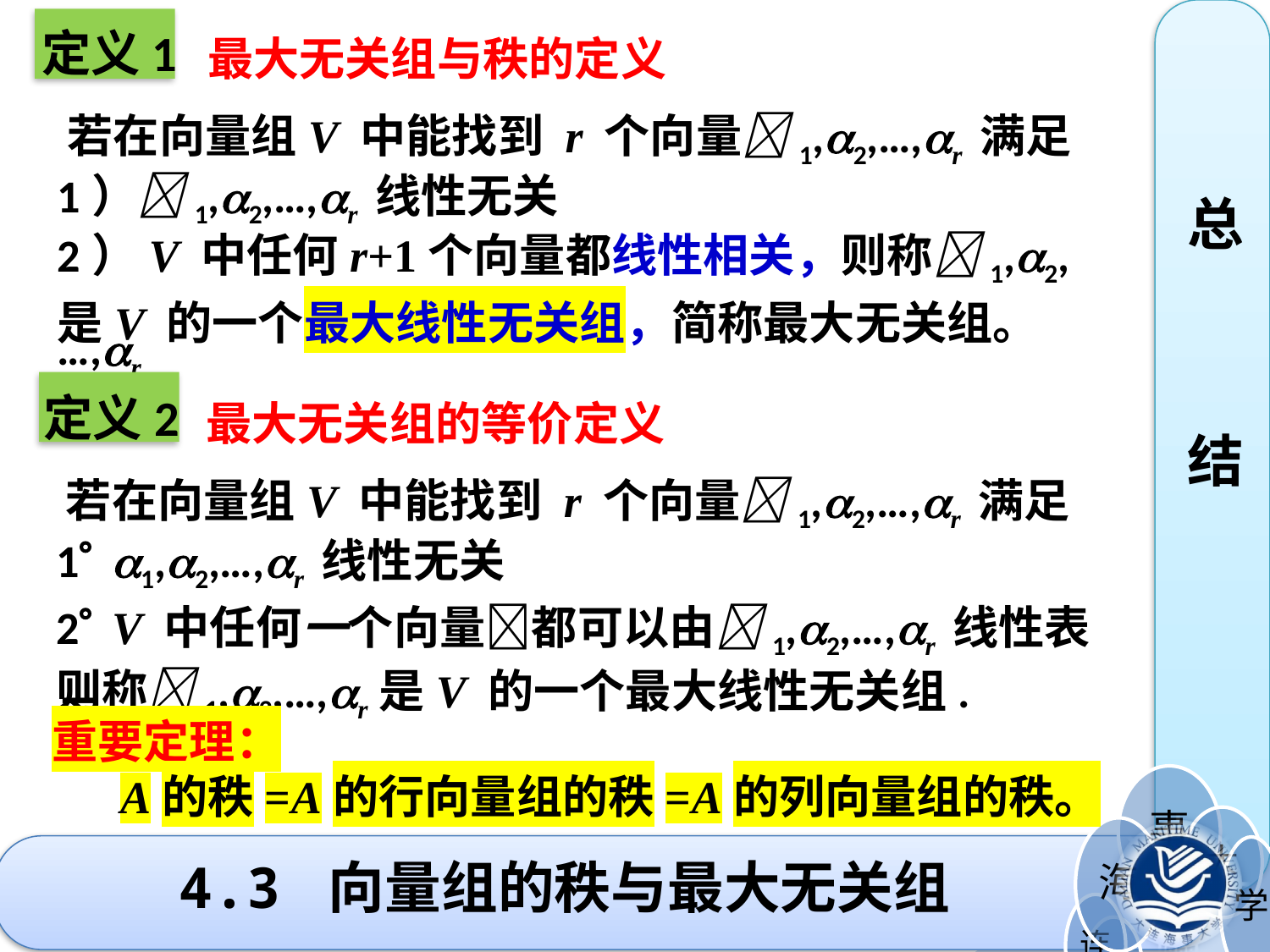

定义1
最大无关组与秩的定义

总

结
若在向量组V 中能找到 r 个向量α1,α2,…,αr 满足
1）α1,α2,…,αr 线性无关
2）V 中任何r+1个向量都线性相关，则称α1,α2,…,αr
是V 的一个最大线性无关组，简称最大无关组。
定义2
最大无关组的等价定义

若在向量组V 中能找到 r 个向量α1,α2,…,αr 满足
1°  α1,α2,…,αr 线性无关
2°  V 中任何一个向量β都可以由α1,α2,…,αr 线性表示
则称α1,α2,…,αr是V 的一个最大线性无关组.
重要定理：
      A的秩=A的行向量组的秩=A的列向量组的秩。
# 4.3 向量组的秩与最大无关组